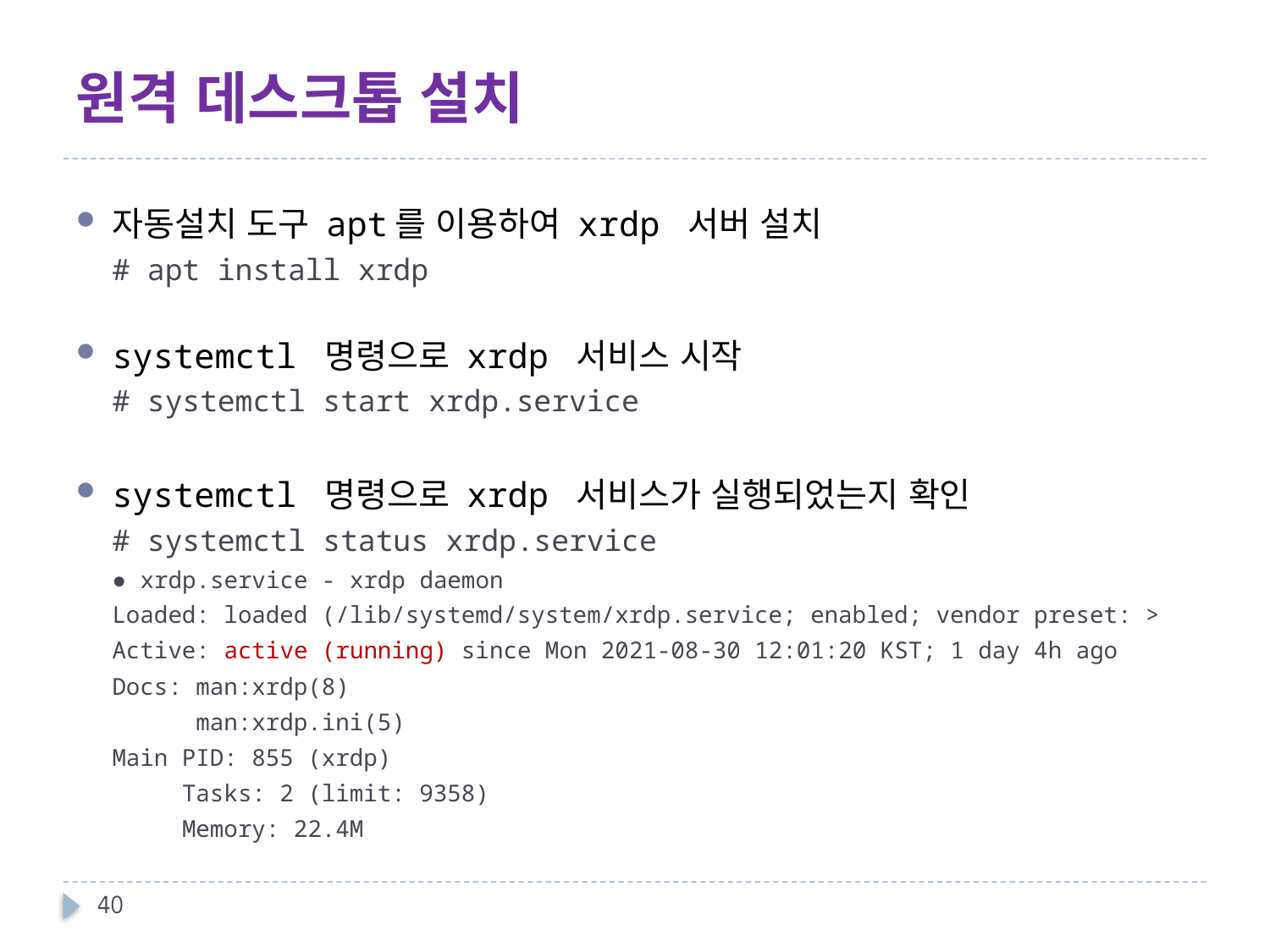

# 원격 데스크톱 설치
자동설치 도구 apt를 이용하여 xrdp 서버 설치
# apt install xrdp

systemctl 명령으로 xrdp 서비스 시작
# systemctl start xrdp.service

systemctl 명령으로 xrdp 서비스가 실행되었는지 확인
# systemctl status xrdp.service
● xrdp.service - xrdp daemon
Loaded: loaded (/lib/systemd/system/xrdp.service; enabled; vendor preset: >
Active: active (running) since Mon 2021-08-30 12:01:20 KST; 1 day 4h ago
Docs: man:xrdp(8)
      man:xrdp.ini(5)
Main PID: 855 (xrdp)
     Tasks: 2 (limit: 9358)
     Memory: 22.4M
40